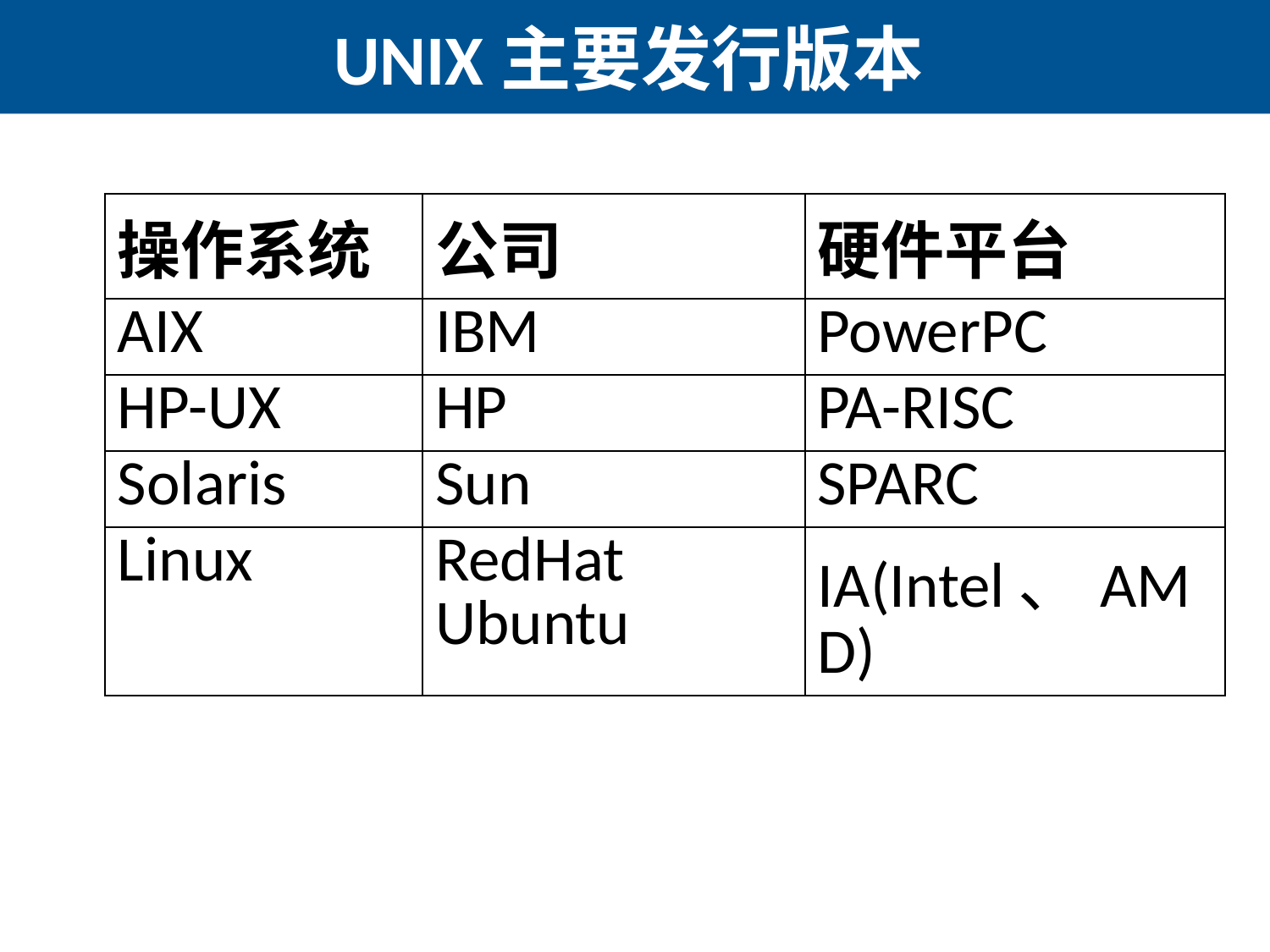

# UNIX主要发行版本
| 操作系统 | 公司 | 硬件平台 |
| --- | --- | --- |
| AIX | IBM | PowerPC |
| HP-UX | HP | PA-RISC |
| Solaris | Sun | SPARC |
| Linux | RedHat Ubuntu | IA(Intel、AMD) |